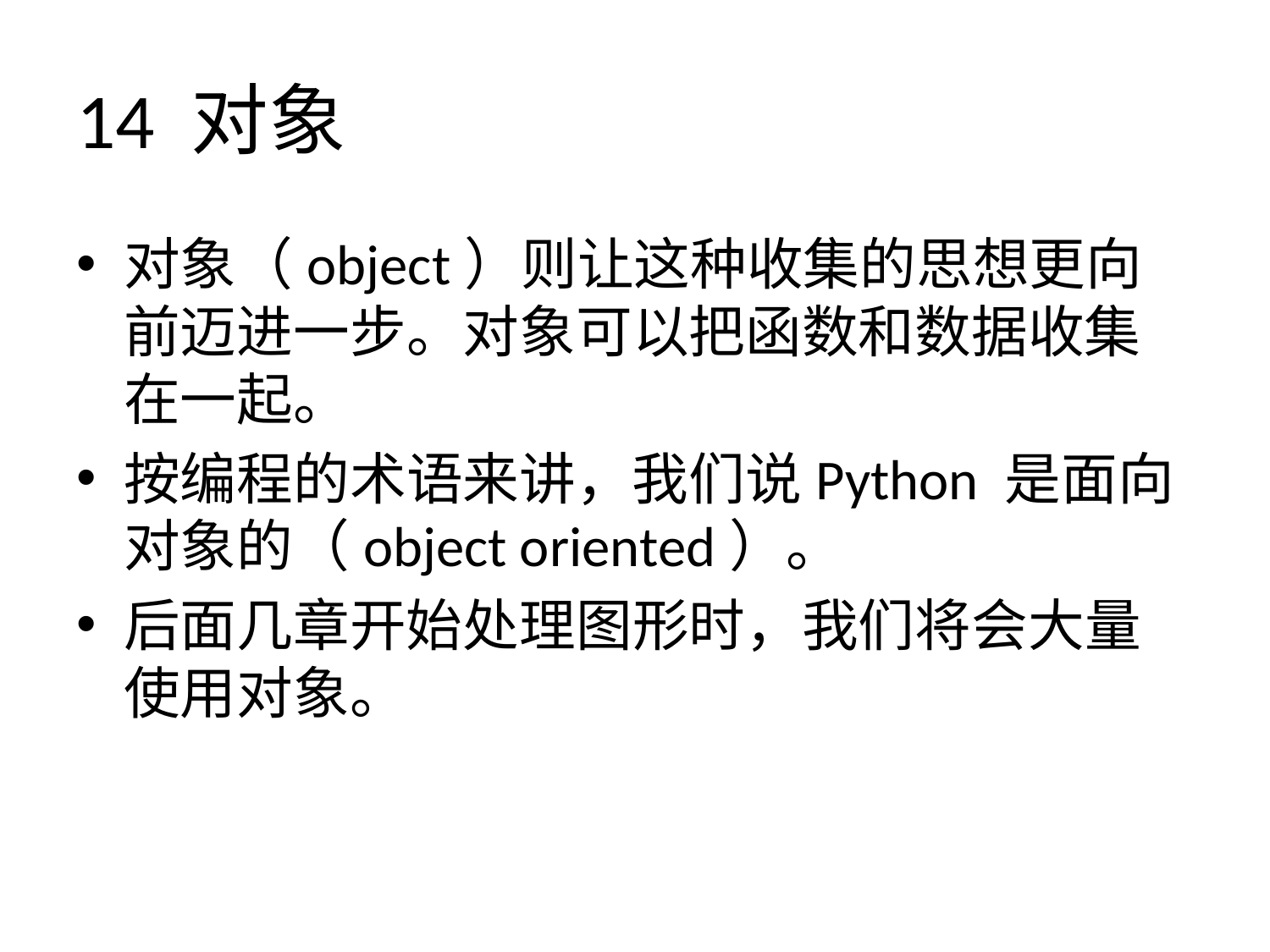

# 14 对象
对象（object）则让这种收集的思想更向前迈进一步。对象可以把函数和数据收集在一起。
按编程的术语来讲，我们说Python 是面向对象的（object oriented）。
后面几章开始处理图形时，我们将会大量使用对象。